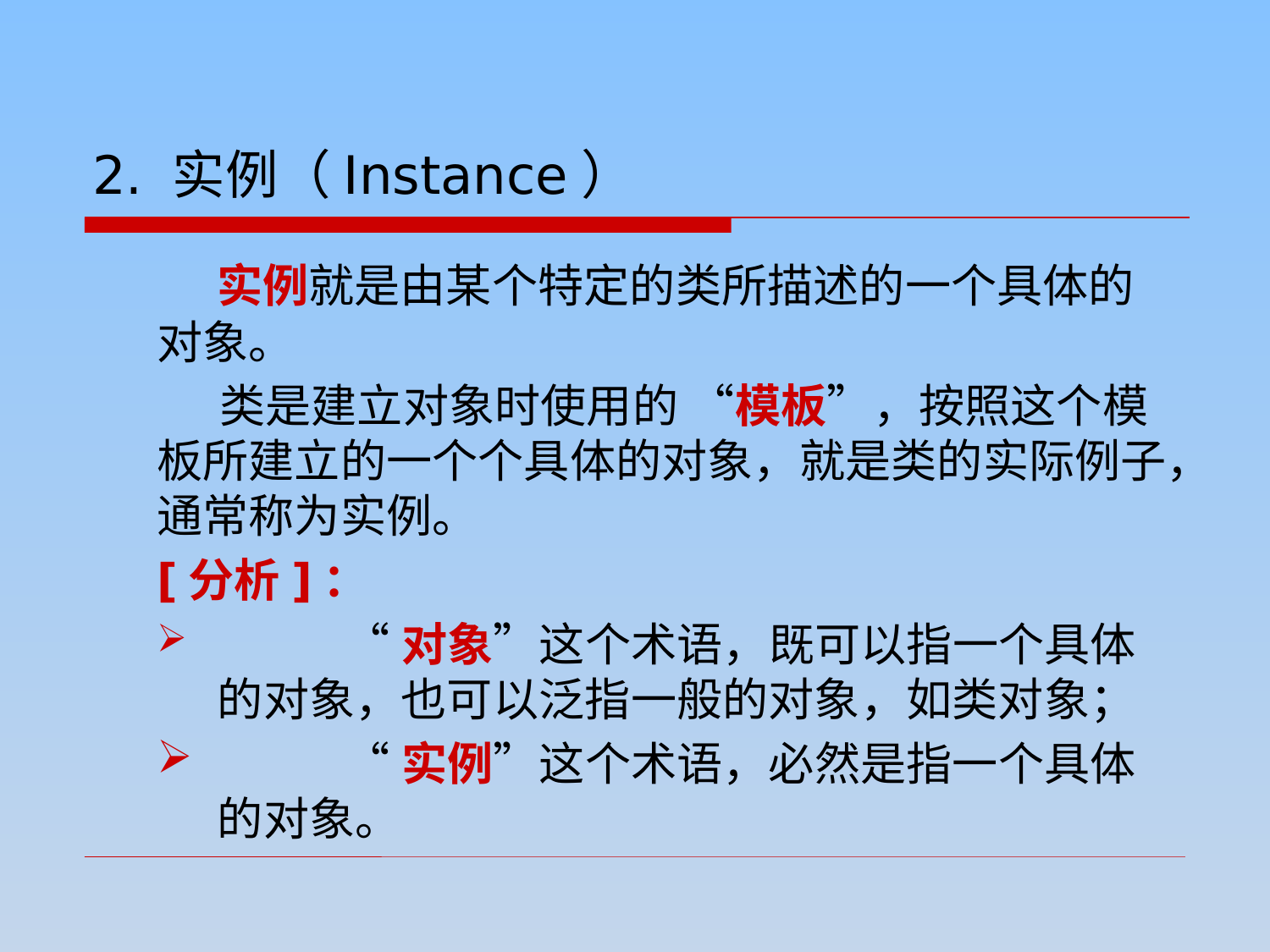

2. 实例（Instance）
	    实例就是由某个特定的类所描述的一个具体的对象。
	     类是建立对象时使用的 “模板”，按照这个模板所建立的一个个具体的对象，就是类的实际例子，通常称为实例。
	[分析]：
	“对象”这个术语，既可以指一个具体的对象，也可以泛指一般的对象，如类对象；
	“实例”这个术语，必然是指一个具体的对象。